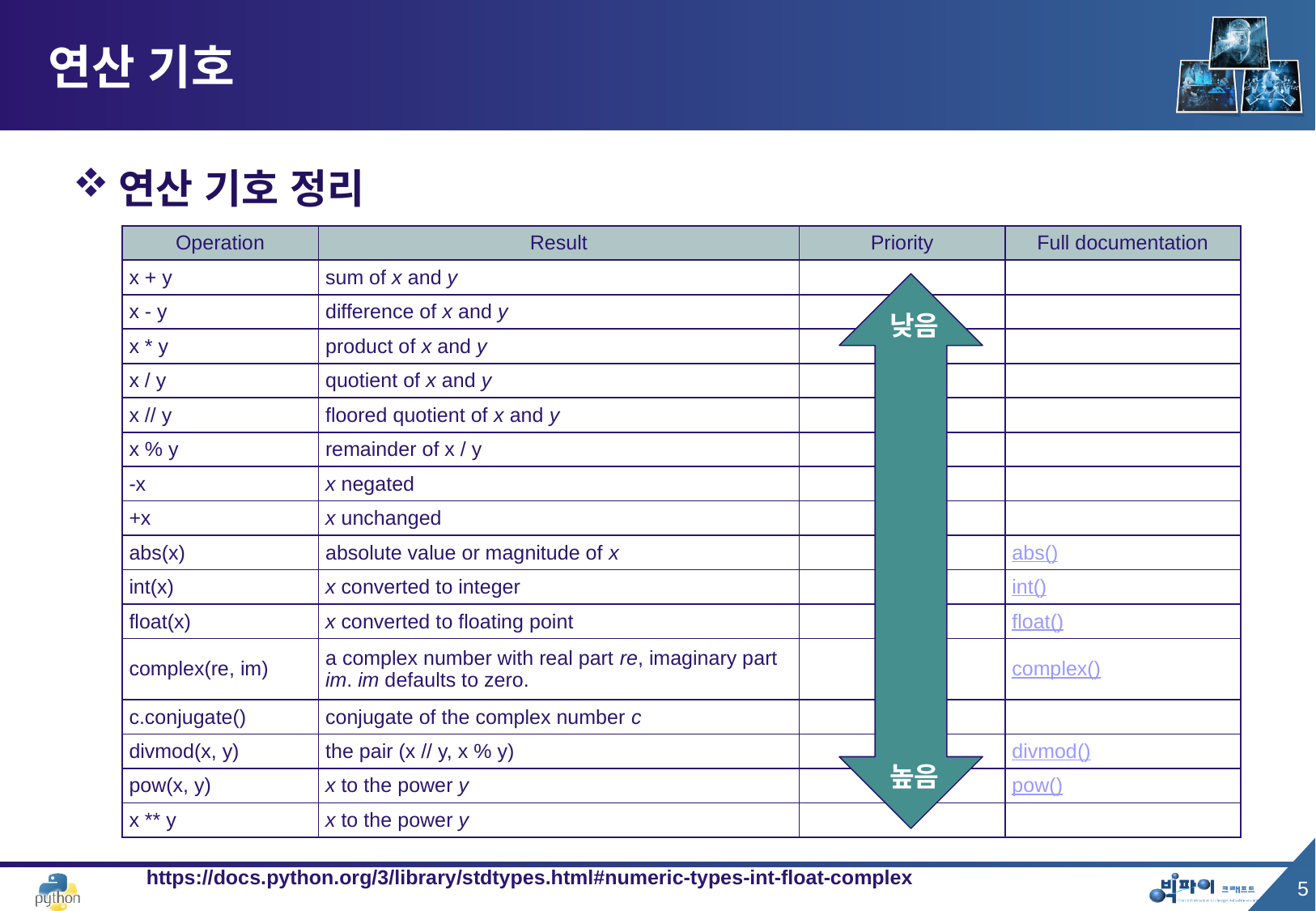

# 연산 기호
연산 기호 정리
| Operation | Result | Priority | Full documentation |
| --- | --- | --- | --- |
| x + y | sum of x and y |  |  |
| x - y | difference of x and y |  |  |
| x \* y | product of x and y |  |  |
| x / y | quotient of x and y |  |  |
| x // y | floored quotient of x and y |  |  |
| x % y | remainder of x / y |  |  |
| -x | x negated |  |  |
| +x | x unchanged |  |  |
| abs(x) | absolute value or magnitude of x |  | abs() |
| int(x) | x converted to integer |  | int() |
| float(x) | x converted to floating point |  | float() |
| complex(re, im) | a complex number with real part re, imaginary part im. im defaults to zero. |  | complex() |
| c.conjugate() | conjugate of the complex number c |  |  |
| divmod(x, y) | the pair (x // y, x % y) |  | divmod() |
| pow(x, y) | x to the power y |  | pow() |
| x \*\* y | x to the power y |  |  |

낮음
높음
https://docs.python.org/3/library/stdtypes.html#numeric-types-int-float-complex